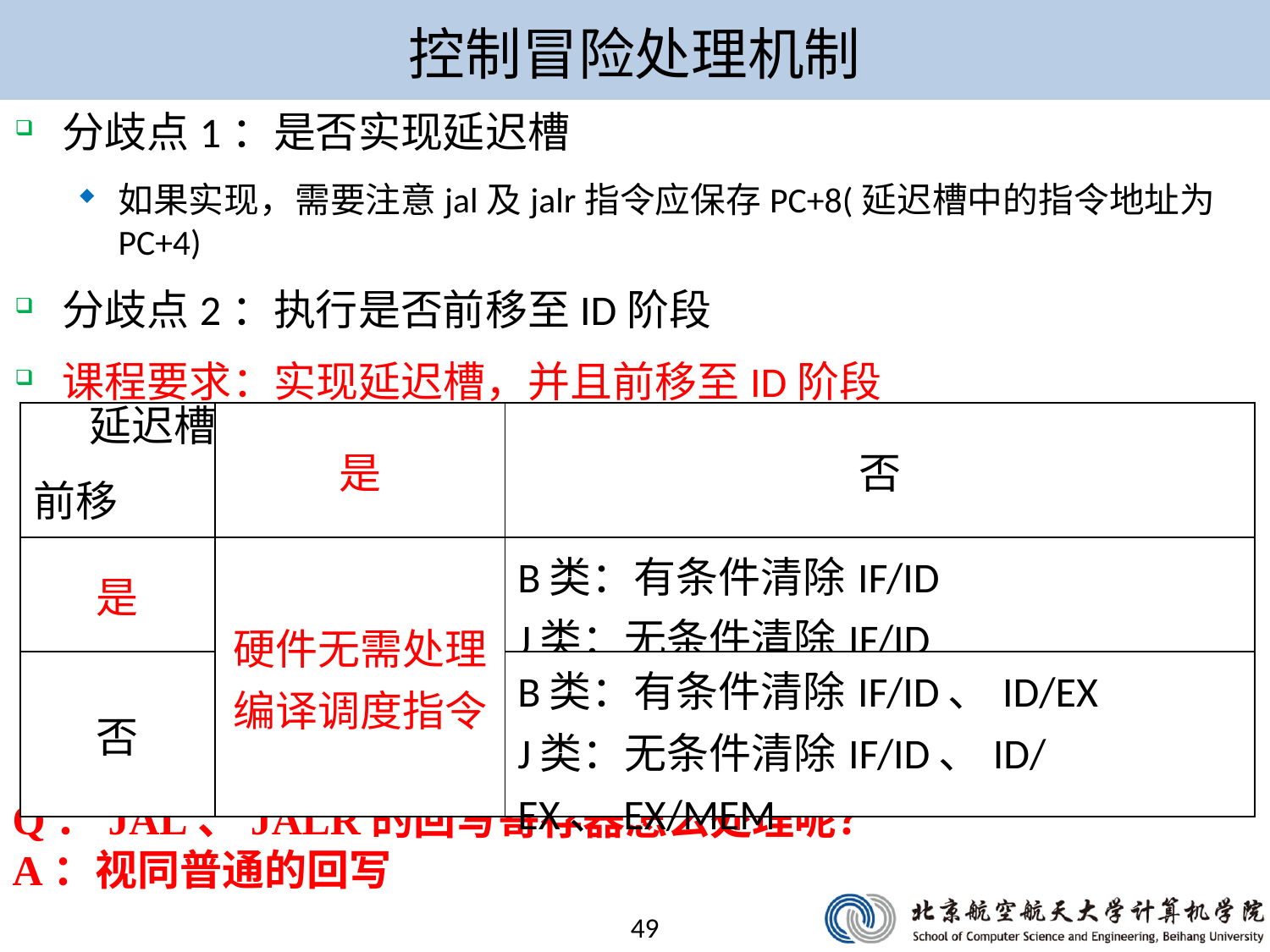

# 控制冒险处理机制
分歧点1：是否实现延迟槽
如果实现，需要注意jal及jalr指令应保存PC+8(延迟槽中的指令地址为PC+4)
分歧点2：执行是否前移至ID阶段
课程要求：实现延迟槽，并且前移至ID阶段
延迟槽
|  | 是 | 否 |
| --- | --- | --- |
| 是 | 硬件无需处理 编译调度指令 | B类：有条件清除IF/ID J类：无条件清除IF/ID |
| 否 |  | B类：有条件清除IF/ID、ID/EX J类：无条件清除IF/ID、ID/EX、EX/MEM |
前移
Q：JAL、JALR的回写寄存器怎么处理呢？
A：视同普通的回写
49